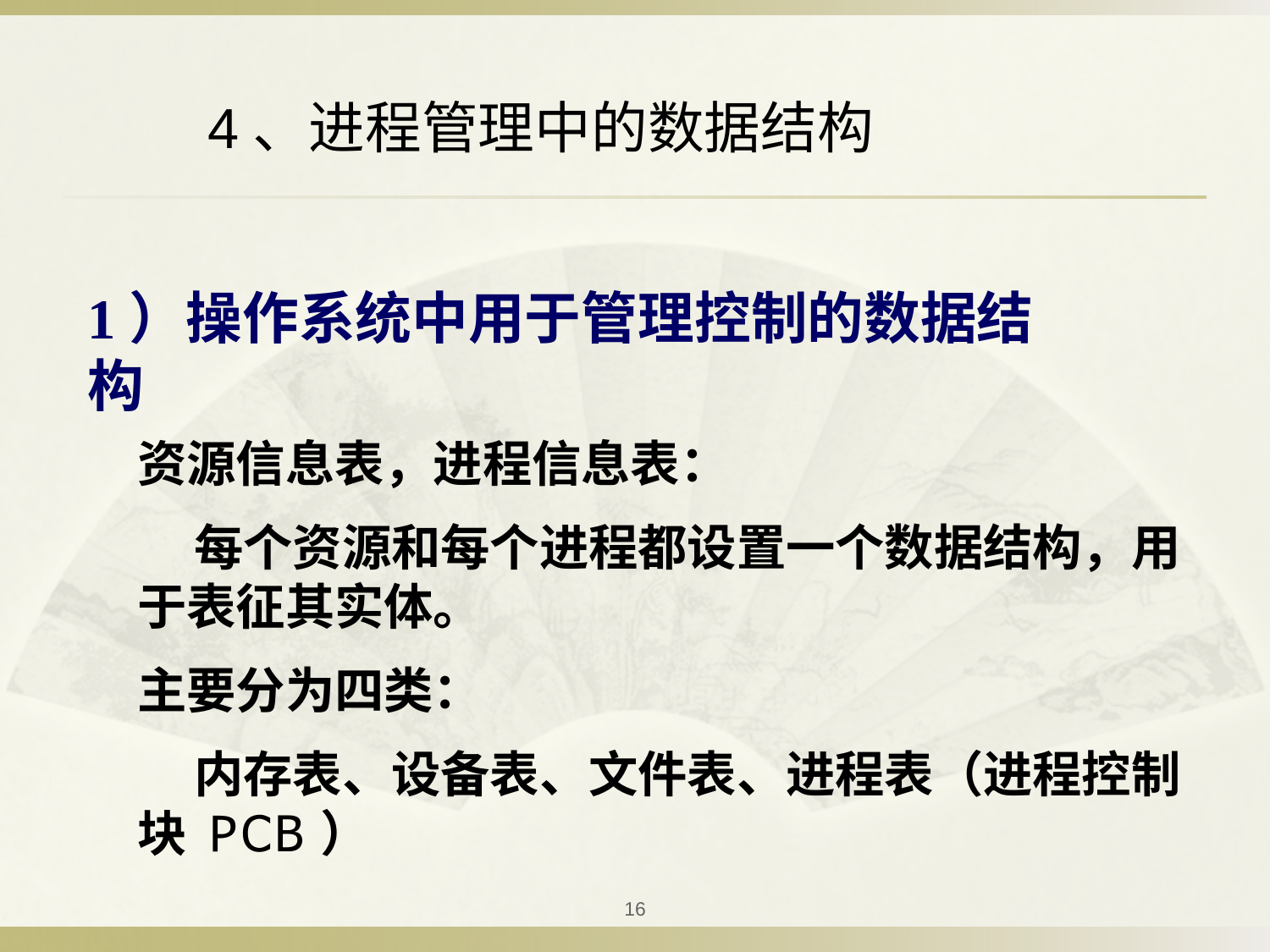

4、进程管理中的数据结构
1）操作系统中用于管理控制的数据结构
资源信息表，进程信息表：
    每个资源和每个进程都设置一个数据结构，用于表征其实体。
主要分为四类：
    内存表、设备表、文件表、进程表（进程控制块 PCB）
16